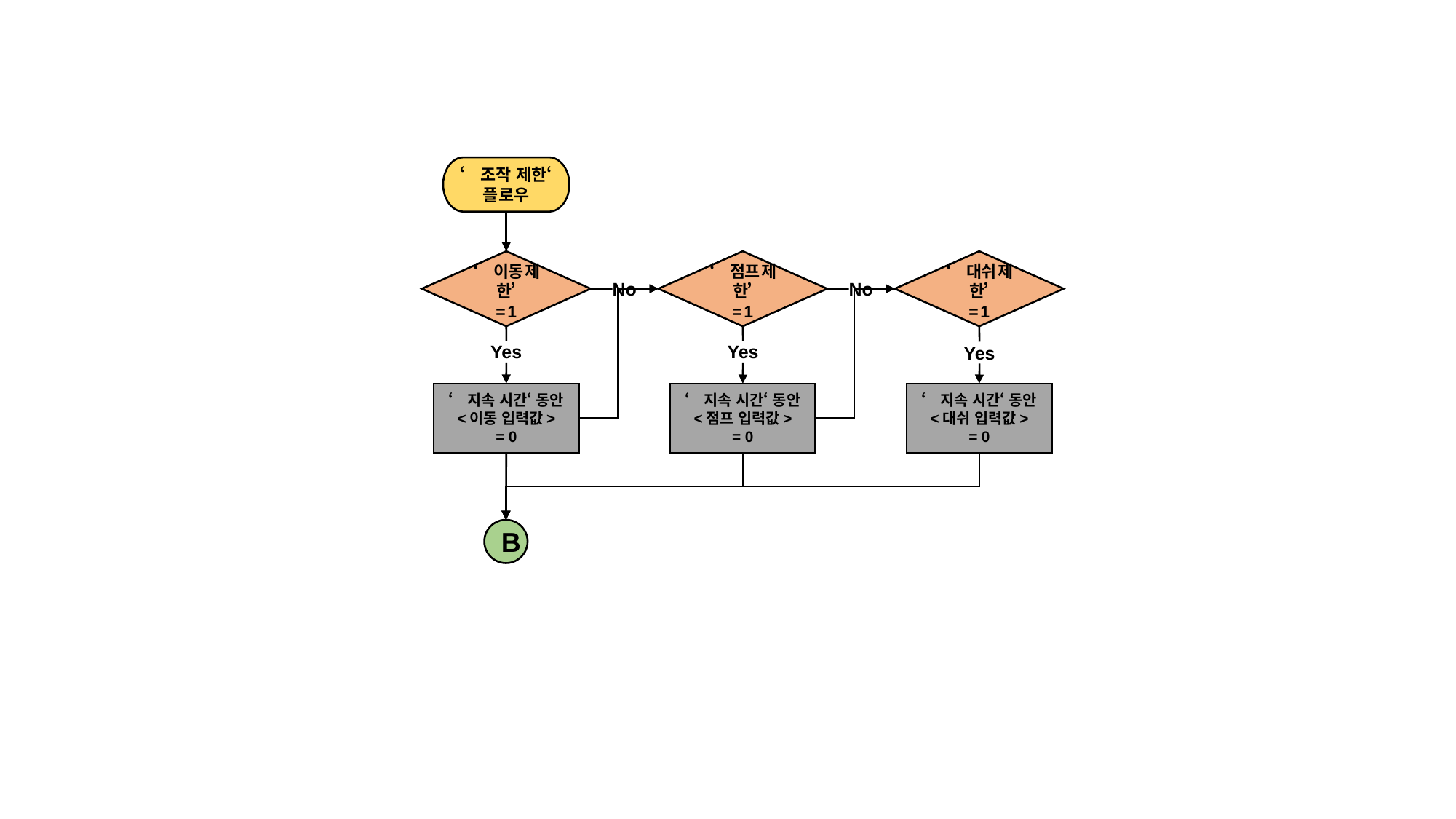

‘조작 제한‘
플로우
‘이동 제한’
= 1
‘점프 제한’
= 1
‘대쉬 제한’
= 1
No
No
Yes
Yes
Yes
‘지속 시간‘ 동안
<이동 입력값>
= 0
‘지속 시간‘ 동안
<점프 입력값>
= 0
‘지속 시간‘ 동안
<대쉬 입력값>
= 0
B